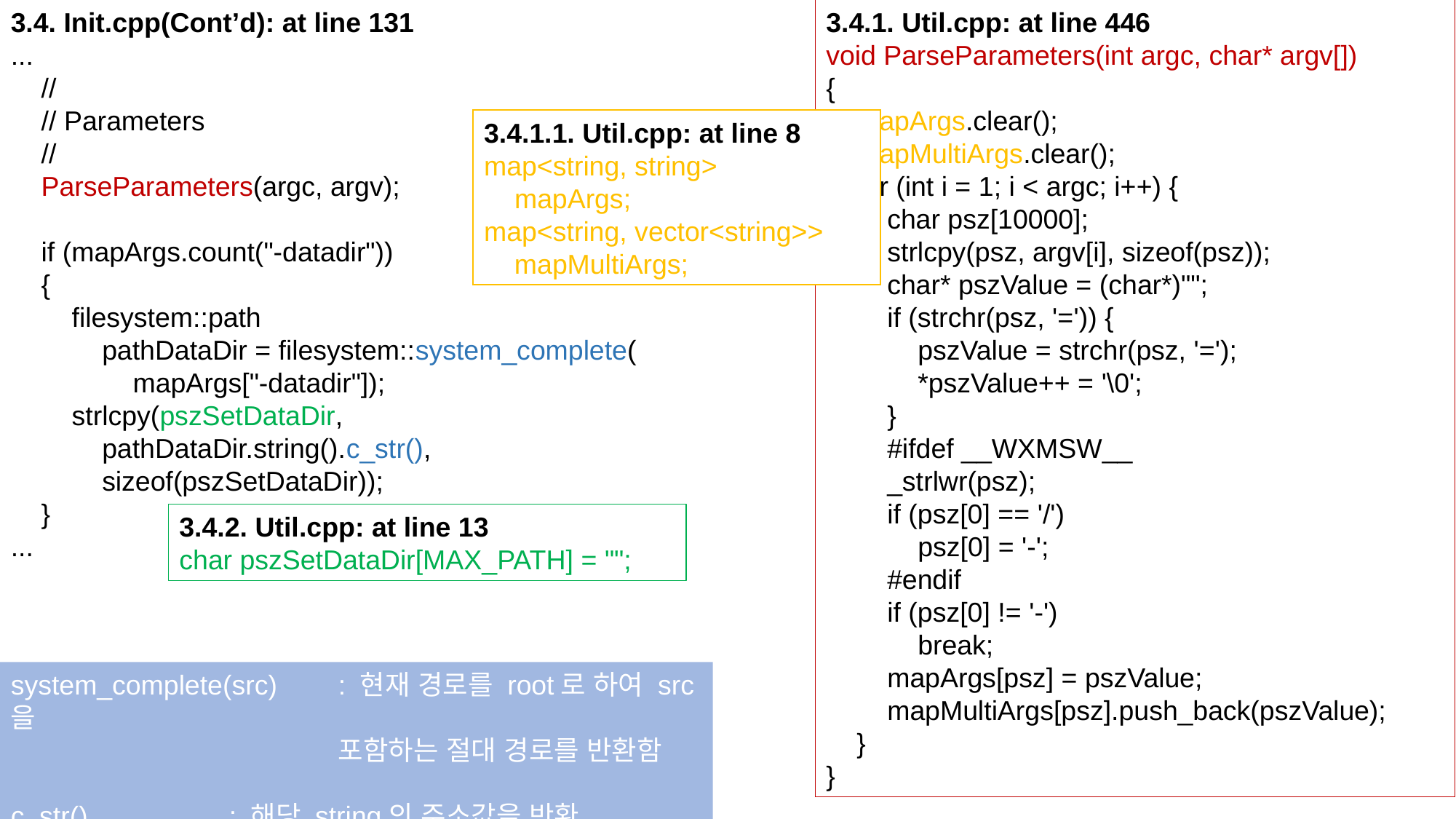

3.4. Init.cpp(Cont’d): at line 131
...
    //
    // Parameters
    //
    ParseParameters(argc, argv);

    if (mapArgs.count("-datadir"))
    {
        filesystem::path
            pathDataDir = filesystem::system_complete(
                mapArgs["-datadir"]);
        strlcpy(pszSetDataDir,
            pathDataDir.string().c_str(),
            sizeof(pszSetDataDir));
    }
...
3.4.1. Util.cpp: at line 446
void ParseParameters(int argc, char* argv[])
{
    mapArgs.clear();
    mapMultiArgs.clear();
    for (int i = 1; i < argc; i++) {
        char psz[10000];
        strlcpy(psz, argv[i], sizeof(psz));
        char* pszValue = (char*)"";
        if (strchr(psz, '=')) {
            pszValue = strchr(psz, '=');
            *pszValue++ = '\0';
        }
        #ifdef __WXMSW__
        _strlwr(psz);
        if (psz[0] == '/')
            psz[0] = '-';
        #endif
        if (psz[0] != '-')
            break;
        mapArgs[psz] = pszValue;
        mapMultiArgs[psz].push_back(pszValue);
    }
}
3.4.1.1. Util.cpp: at line 8
map<string, string>
    mapArgs;
map<string, vector<string>>
    mapMultiArgs;
3.4.2. Util.cpp: at line 13
char pszSetDataDir[MAX_PATH] = "";
system_complete(src)	: 현재 경로를 root로 하여 src을
			포함하는 절대 경로를 반환함

c_str()		: 해당 string의 주소값을 반환